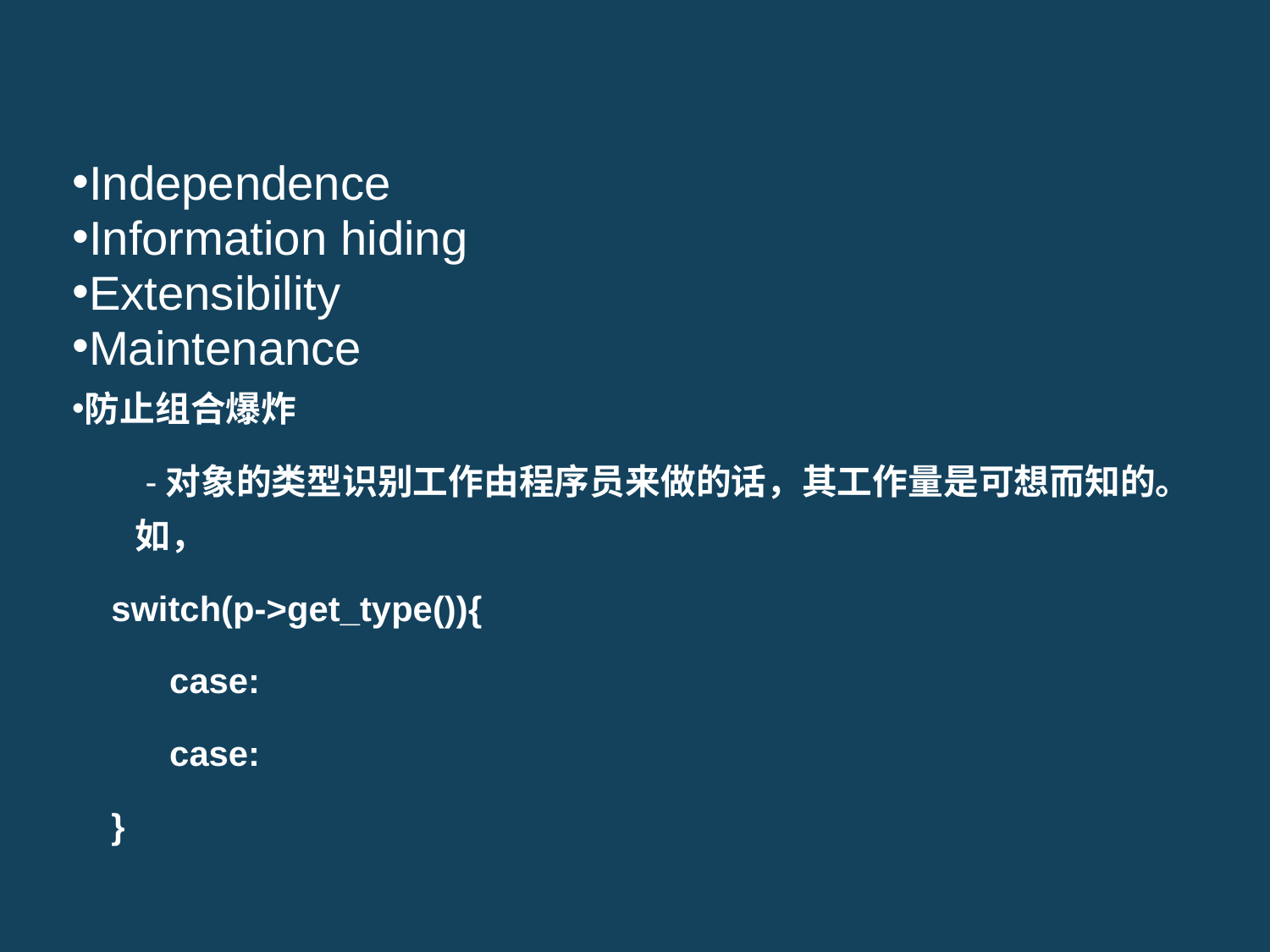

Independence
Information hiding
Extensibility
Maintenance
防止组合爆炸
 -对象的类型识别工作由程序员来做的话，其工作量是可想而知的。如，
    switch(p->get_type()){
          case:
          case:
    }